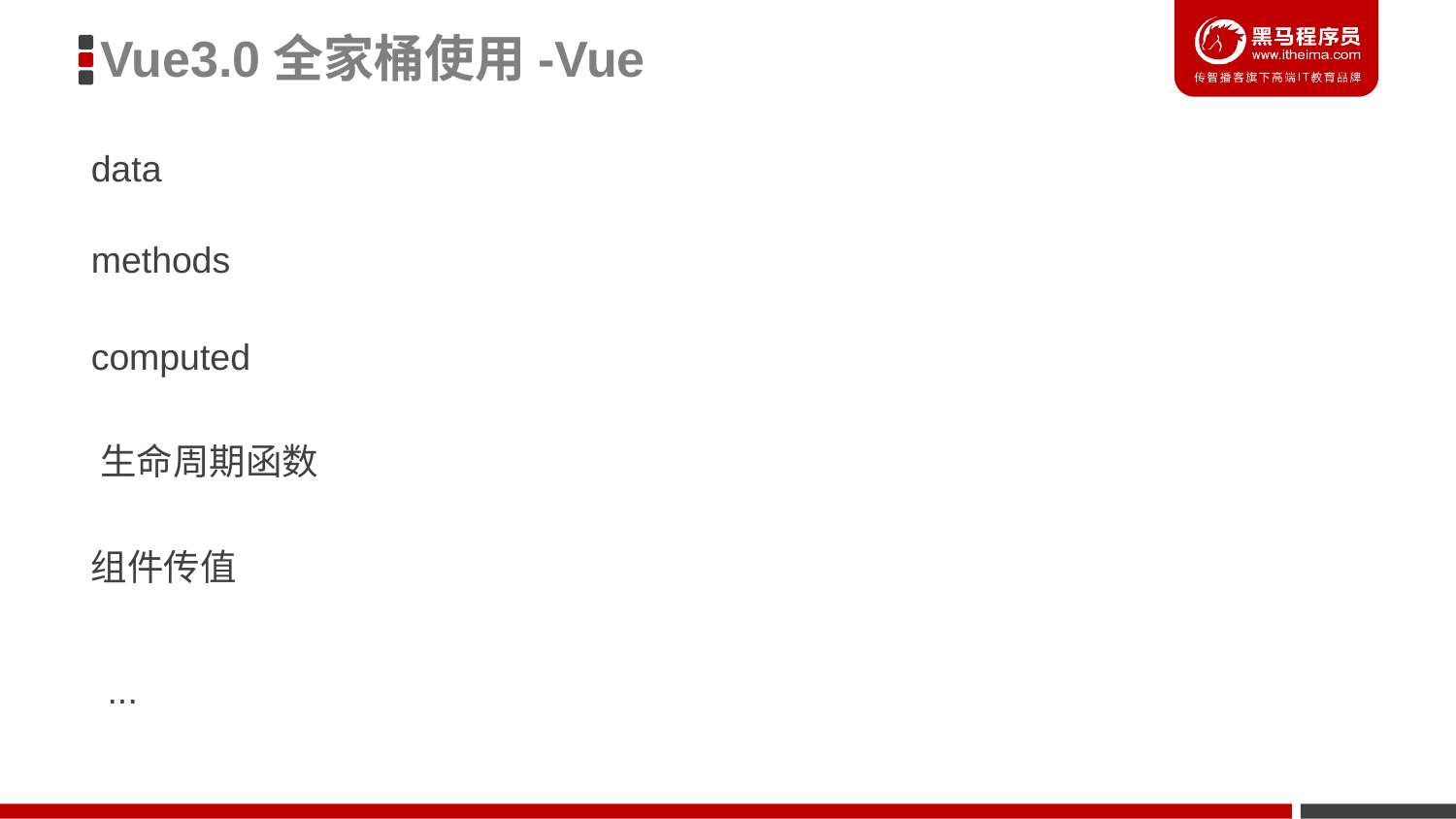

Vue3.0全家桶使用-Vue
data
methods
computed
生命周期函数
组件传值
...